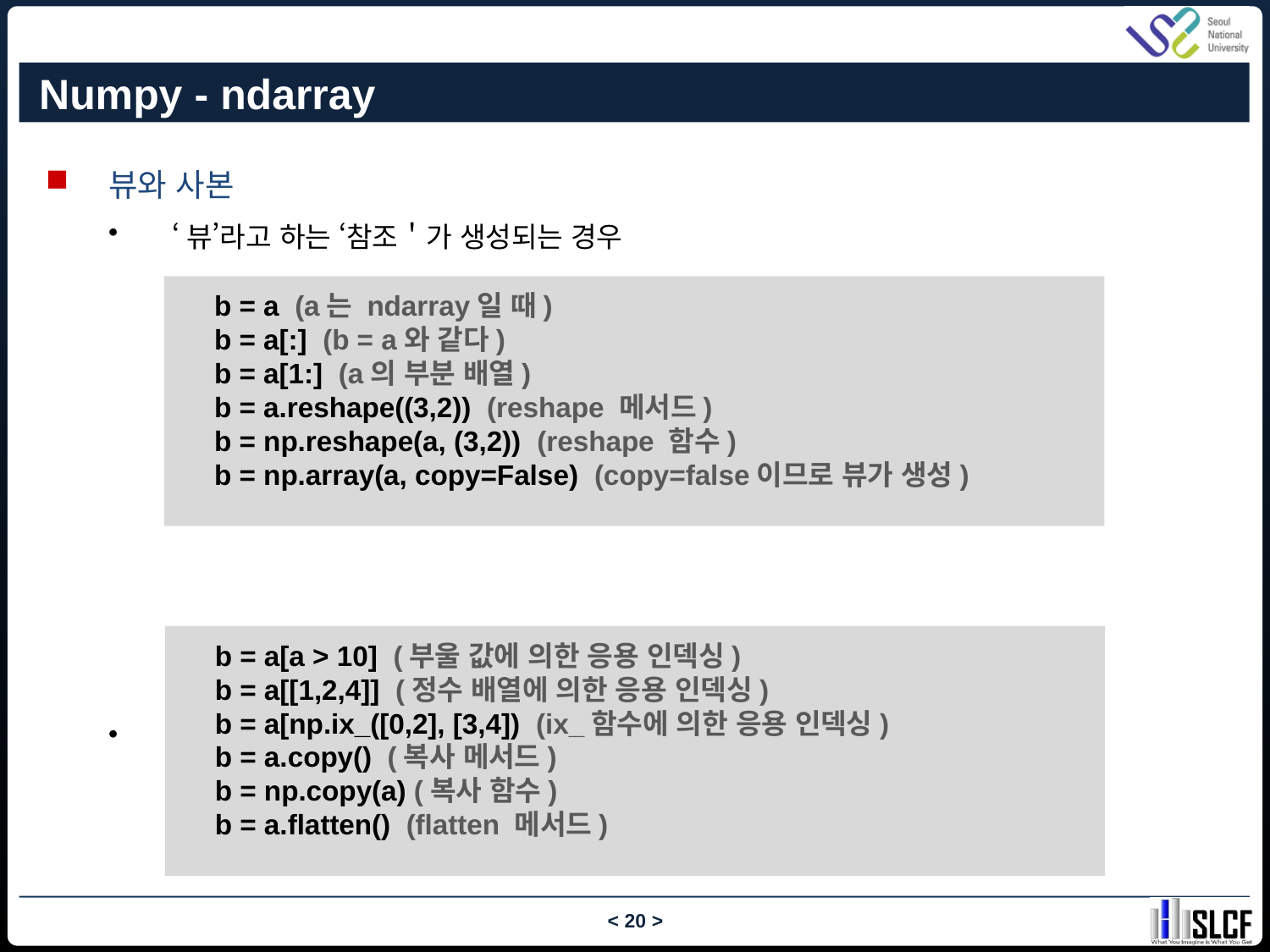

# Numpy - ndarray
뷰와 사본
‘뷰’라고 하는 ‘참조＇가 생성되는 경우

복사가 만들어지는 경우

b = a  (a는 ndarray일 때)
b = a[:]  (b = a와 같다)
b = a[1:]  (a의 부분 배열)
b = a.reshape((3,2))  (reshape 메서드)
b = np.reshape(a, (3,2))  (reshape 함수)
b = np.array(a, copy=False)  (copy=false이므로 뷰가 생성)

b = a[a > 10]  (부울 값에 의한 응용 인덱싱)
b = a[[1,2,4]]  (정수 배열에 의한 응용 인덱싱)
b = a[np.ix_([0,2], [3,4])  (ix_함수에 의한 응용 인덱싱)
b = a.copy()  (복사 메서드)
b = np.copy(a) (복사 함수)
b = a.flatten()  (flatten 메서드)